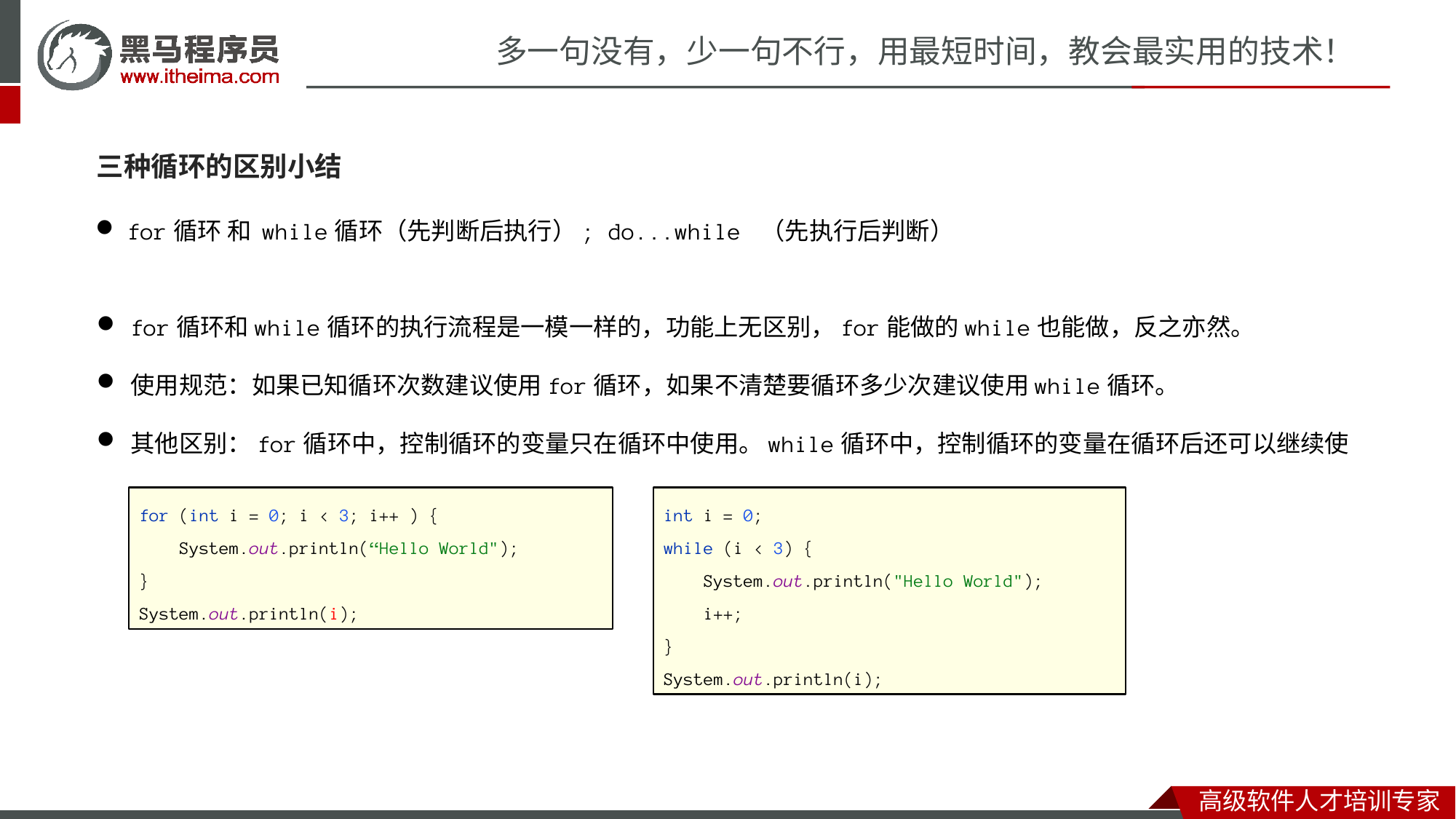

三种循环的区别小结
for循环 和 while循环（先判断后执行）; do...while （先执行后判断）
for循环和while循环的执行流程是一模一样的，功能上无区别，for能做的while也能做，反之亦然。
使用规范：如果已知循环次数建议使用for循环，如果不清楚要循环多少次建议使用while循环。
其他区别：for循环中，控制循环的变量只在循环中使用。while循环中，控制循环的变量在循环后还可以继续使用。
for (int i = 0; i < 3; i++ ) {
    System.out.println(“Hello World");
}
System.out.println(i);
int i = 0;
while (i < 3) {
    System.out.println("Hello World");
    i++;
}
System.out.println(i);